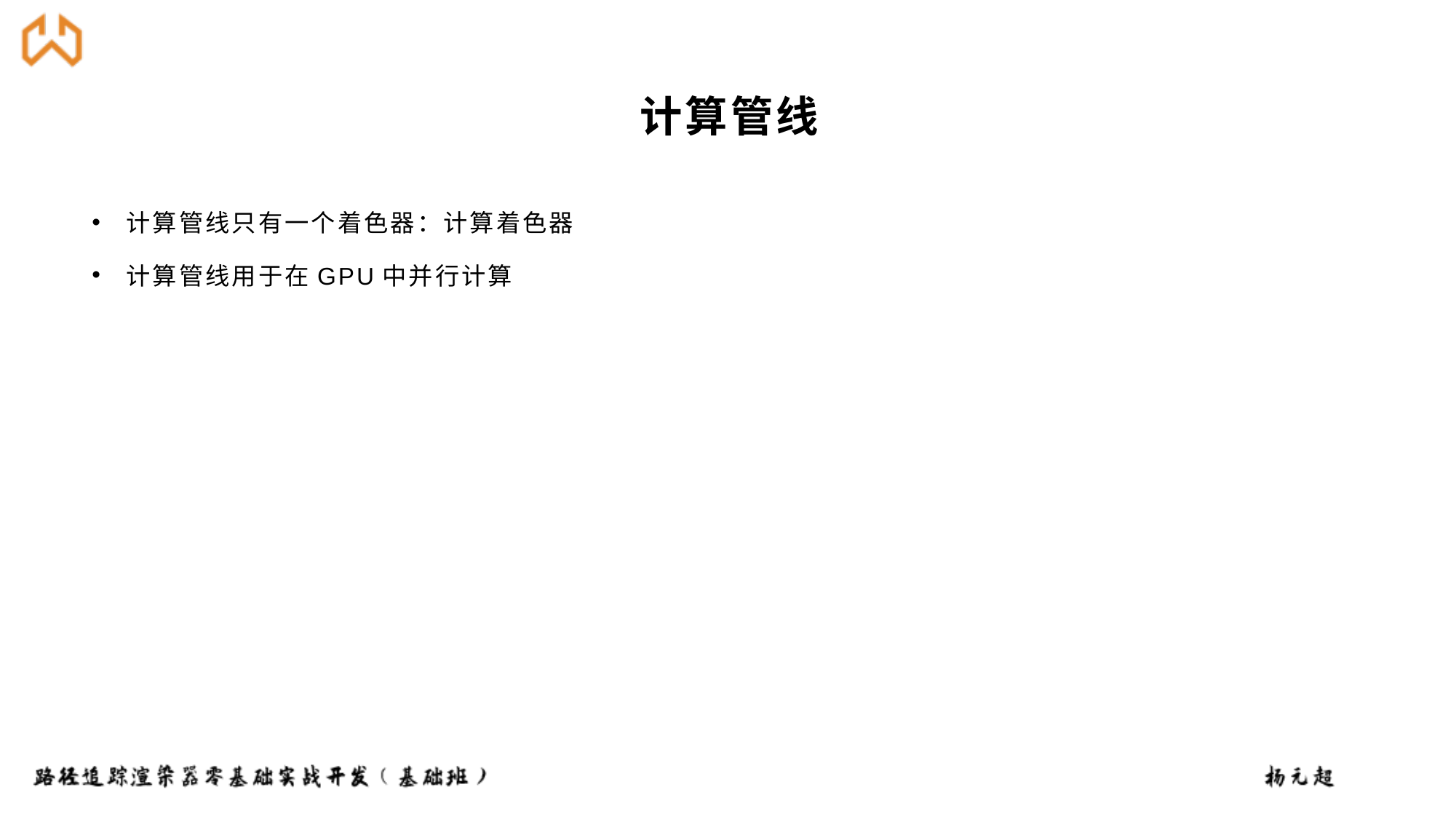

# 计算管线
计算管线只有一个着色器：计算着色器
计算管线用于在GPU中并行计算